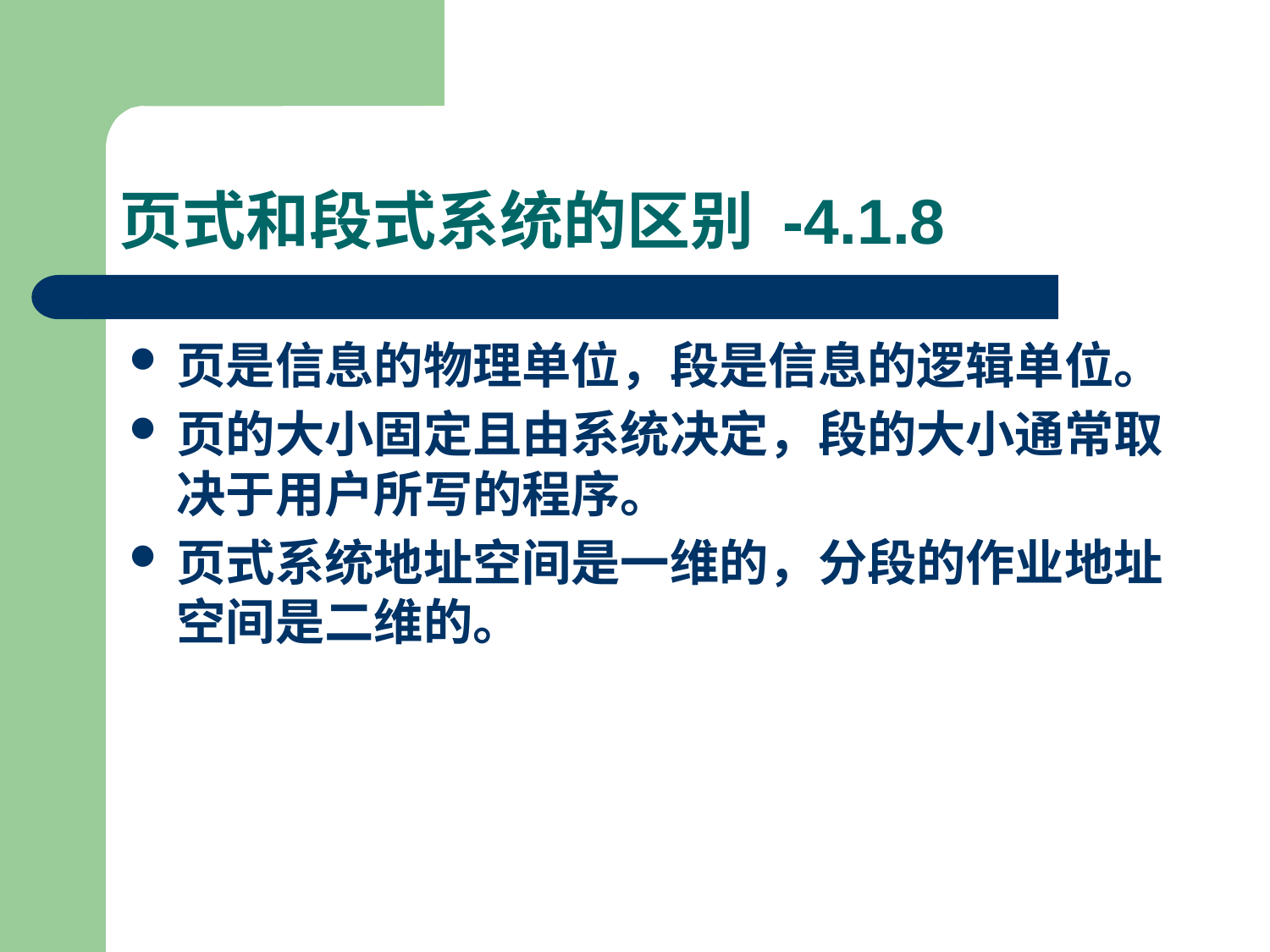

# 页式和段式系统的区别 -4.1.8
页是信息的物理单位，段是信息的逻辑单位。
页的大小固定且由系统决定，段的大小通常取决于用户所写的程序。
页式系统地址空间是一维的，分段的作业地址空间是二维的。